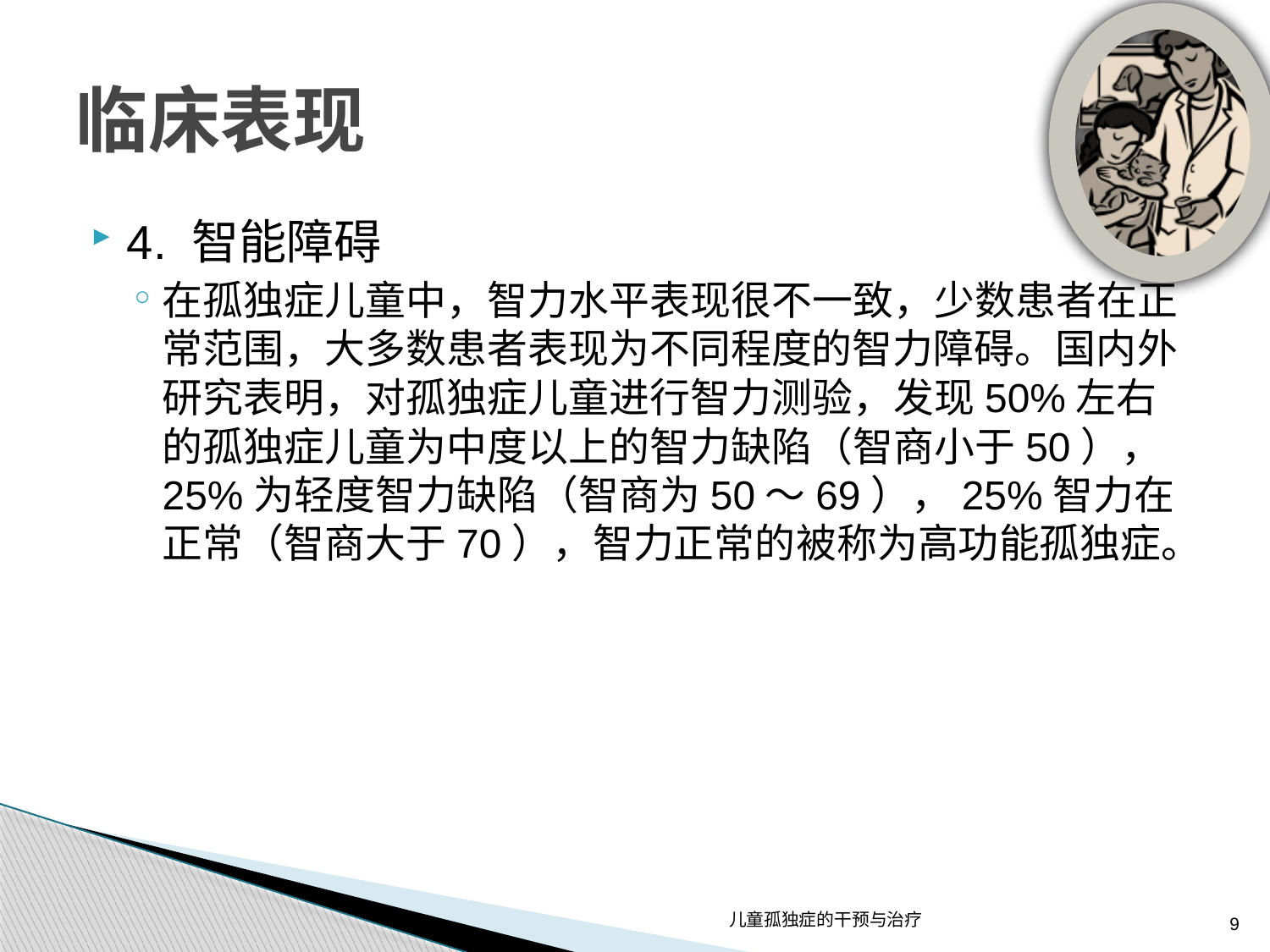

# 临床表现
4. 智能障碍
在孤独症儿童中，智力水平表现很不一致，少数患者在正常范围，大多数患者表现为不同程度的智力障碍。国内外研究表明，对孤独症儿童进行智力测验，发现50%左右的孤独症儿童为中度以上的智力缺陷（智商小于50），25%为轻度智力缺陷（智商为50～69），25%智力在正常（智商大于70），智力正常的被称为高功能孤独症。
儿童孤独症的干预与治疗
9